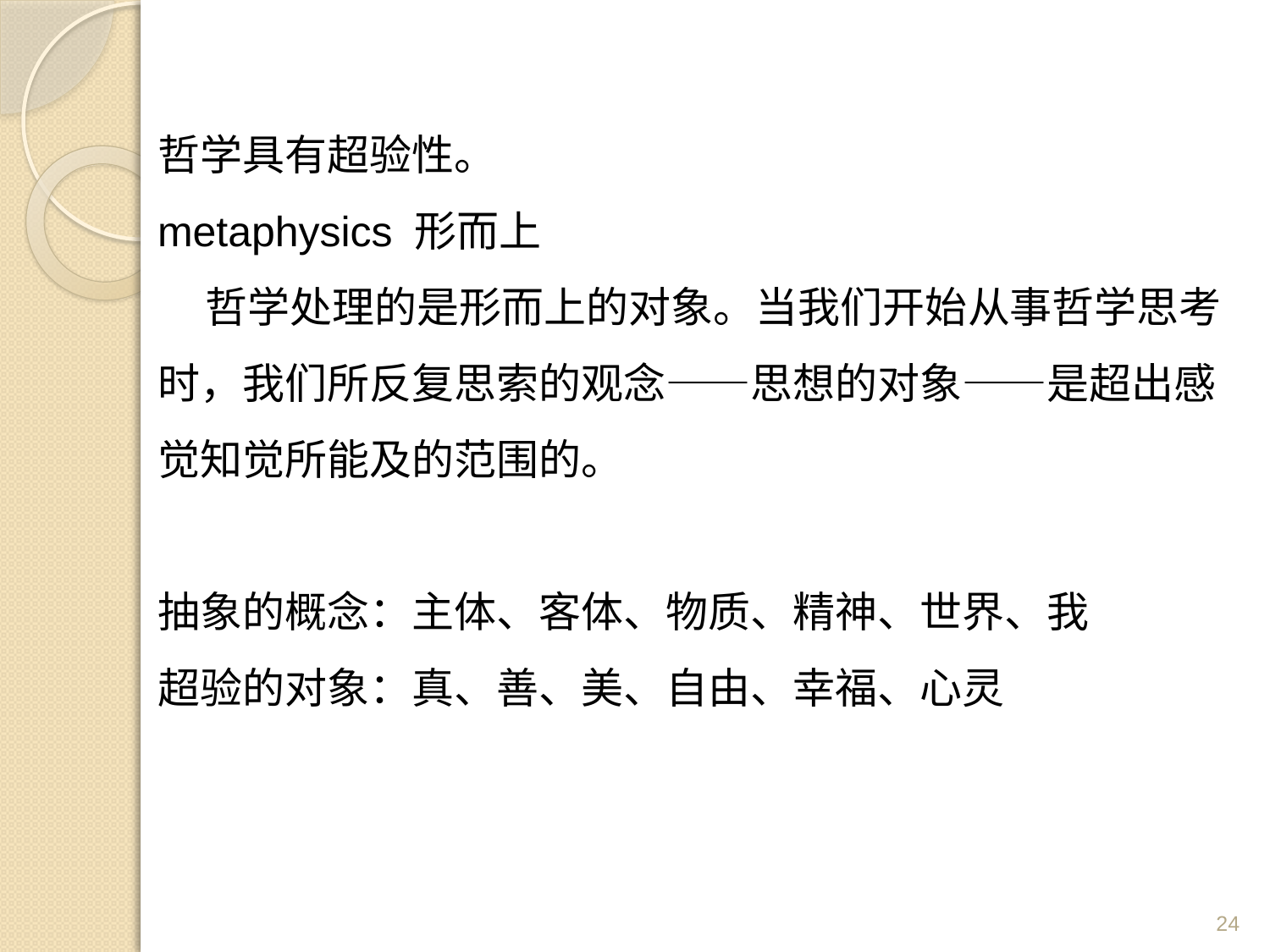

哲学具有超验性。
metaphysics 形而上
    哲学处理的是形而上的对象。当我们开始从事哲学思考时，我们所反复思索的观念——思想的对象——是超出感觉知觉所能及的范围的。

抽象的概念：主体、客体、物质、精神、世界、我
超验的对象：真、善、美、自由、幸福、心灵
24